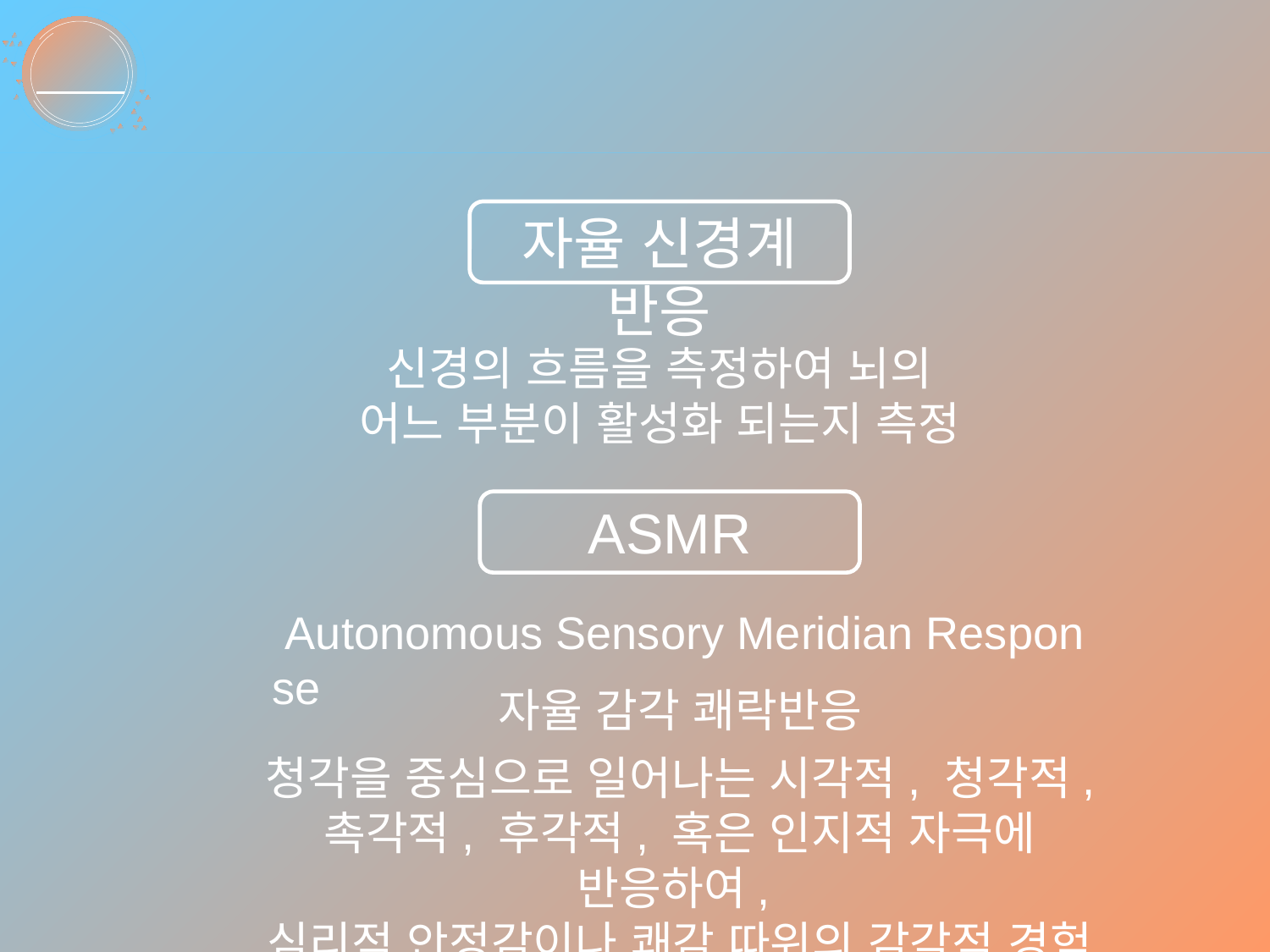

뉴로 마케팅의 종류 및 활용사례
자율 신경계 반응

신경의 흐름을 측정하여 뇌의 어느 부분이 활성화 되는지 측정
ASMR

 Autonomous Sensory Meridian Response
자율 감각 쾌락반응
청각을 중심으로 일어나는 시각적, 청각적, 촉각적, 후각적, 혹은 인지적 자극에 반응하여,
심리적 안정감이나 쾌감 따위의 감각적 경험